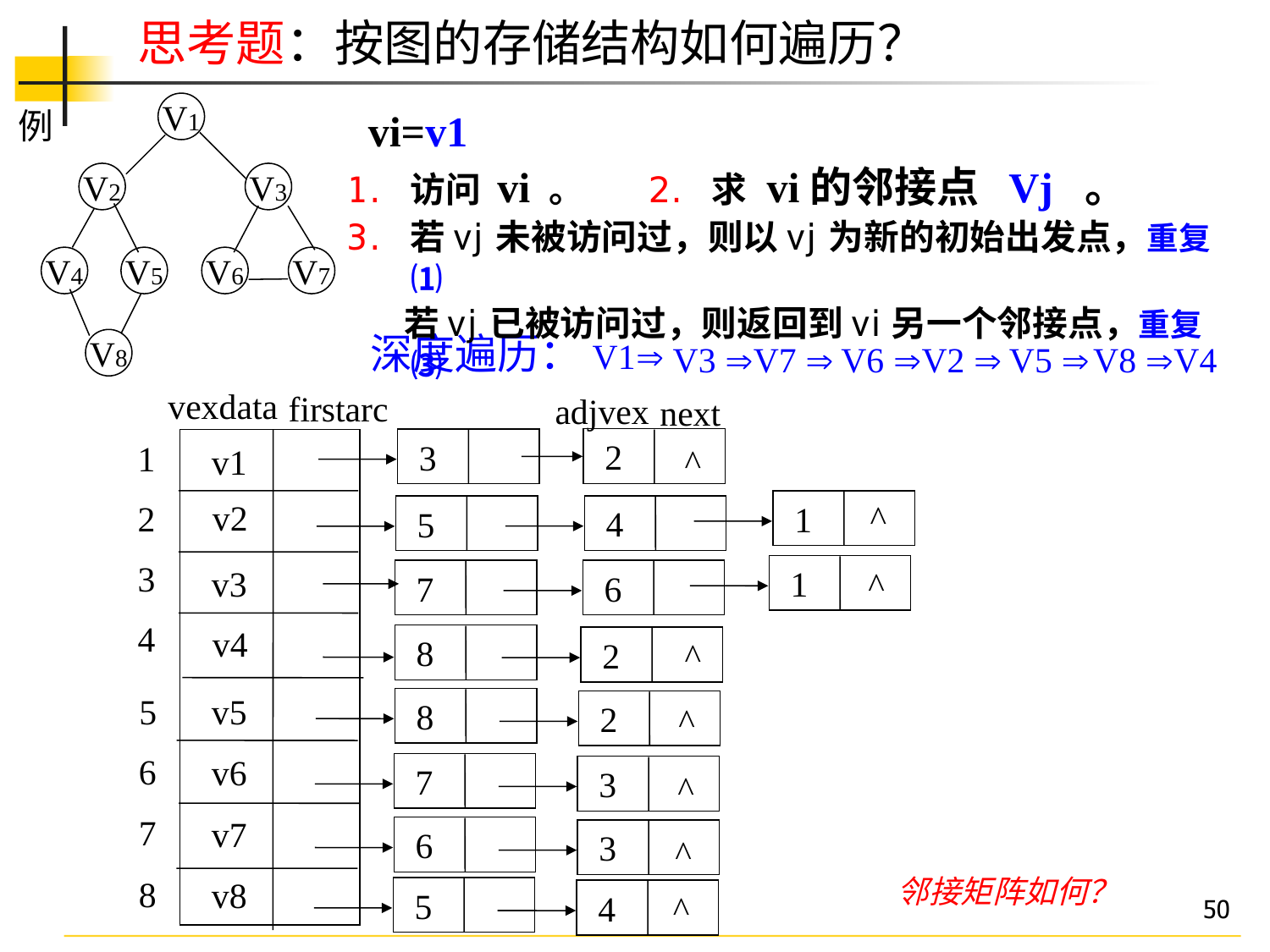

思考题：按图的存储结构如何遍历？
V1
例

V2
V3

V4
V5
V6
V7

V8
  vi=v1
1.  访问 vi 。       2.  求 vi的邻接点  Vj  。
3.  若vj未被访问过，则以vj为新的初始出发点，重复⑴
      若vj已被访问过，则返回到vi另一个邻接点，重复⑶
深度遍历：V1⇒
V3 ⇒
V7 ⇒
V6 ⇒
V2 ⇒
V5 ⇒
V8 ⇒
V4
vexdata
firstarc
adjvex
next
 2

 3

1
v1
^

^
v2
 1

2

 4

 5

3

 1

v3
^
 7

 6

4

v4
 8

 2

^

5
v5
 8

 2

^

6
v6
 7

 3

^

7
v7
 6

 3

^
8
v8

 5

 4

^
邻接矩阵如何？
50